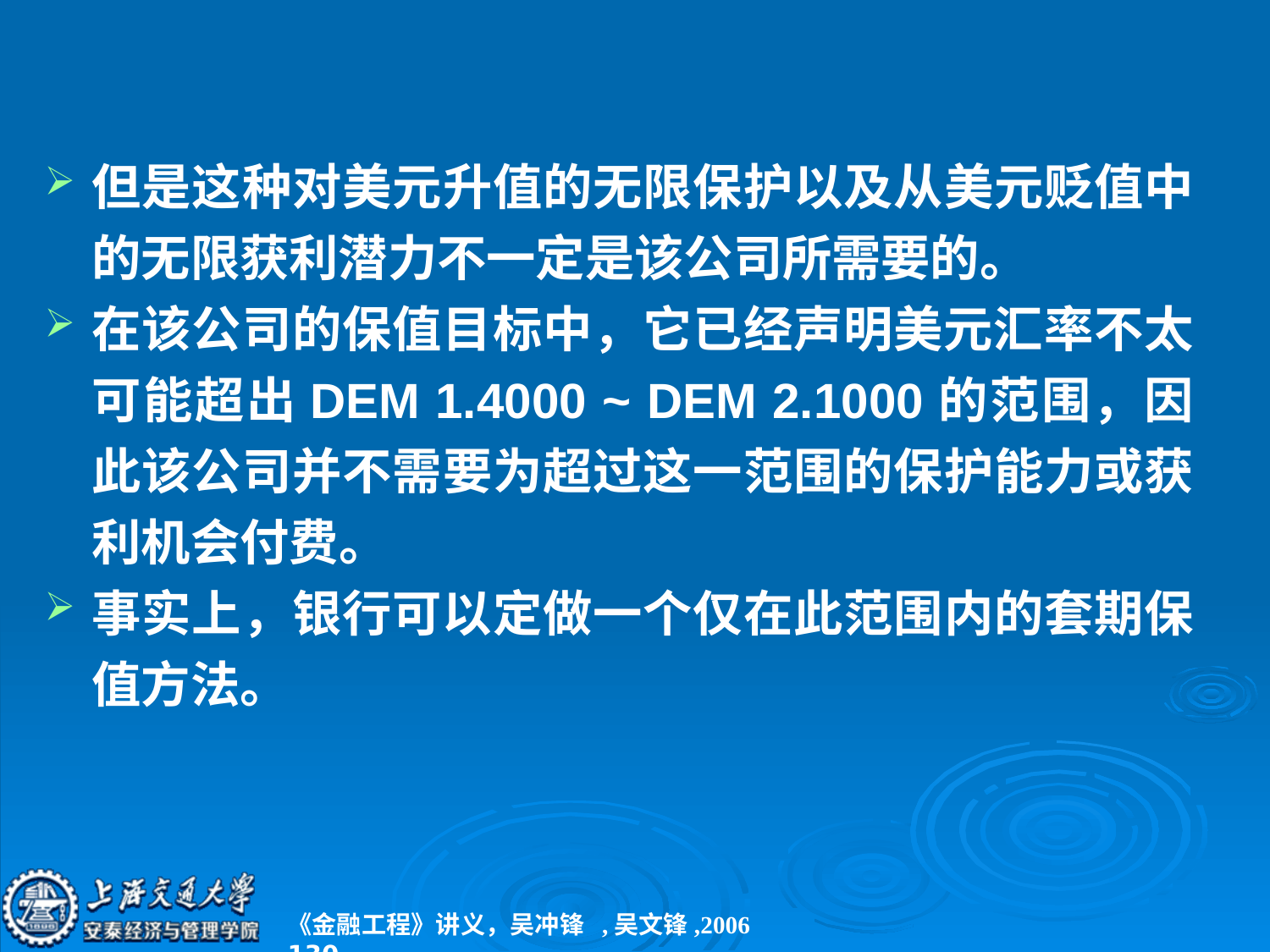

但是这种对美元升值的无限保护以及从美元贬值中的无限获利潜力不一定是该公司所需要的。
在该公司的保值目标中，它已经声明美元汇率不太可能超出DEM 1.4000 ~ DEM 2.1000的范围，因此该公司并不需要为超过这一范围的保护能力或获利机会付费。
事实上，银行可以定做一个仅在此范围内的套期保值方法。